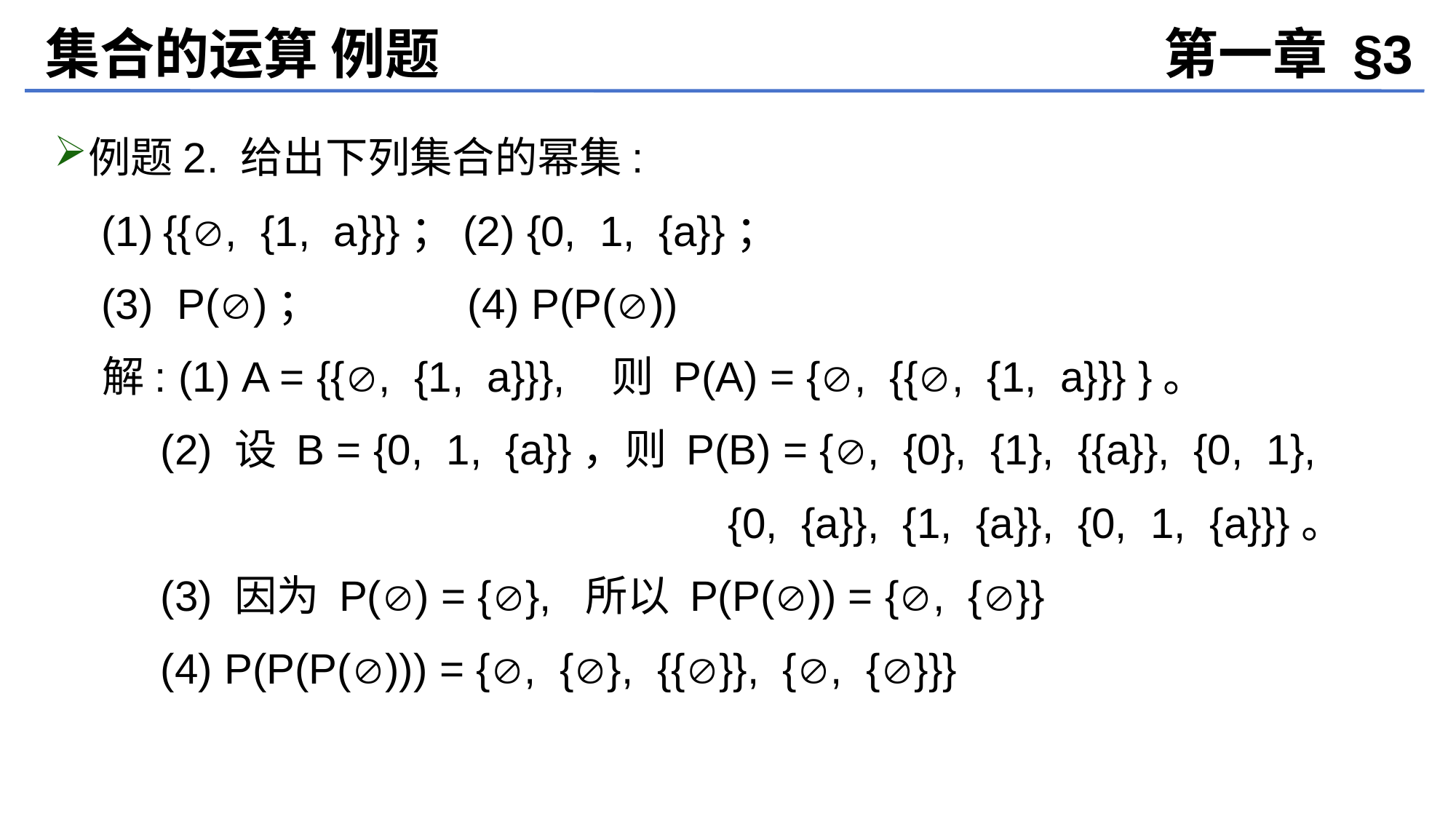

集合的运算 例题
第一章 §3
例题2. 给出下列集合的幂集:
    (1)	{{∅,  {1,  a}}}；(2) {0,  1,  {a}}；
    (3)  P(∅)； 	        (4) P(P(∅))
    解: (1) A = {{∅,  {1,  a}}},   则 P(A) = {∅,  {{∅,  {1,  a}}} }。
         (2) 设 B = {0,  1,  {a}}，则 P(B) = {∅,  {0},  {1},  {{a}},  {0,  1},
                                                         {0,  {a}},  {1,  {a}},  {0,  1,  {a}}}。
         (3) 因为 P(∅) = {∅},  所以 P(P(∅)) = {∅,  {∅}}
         (4) P(P(P(∅))) = {∅,  {∅},  {{∅}},  {∅,  {∅}}}